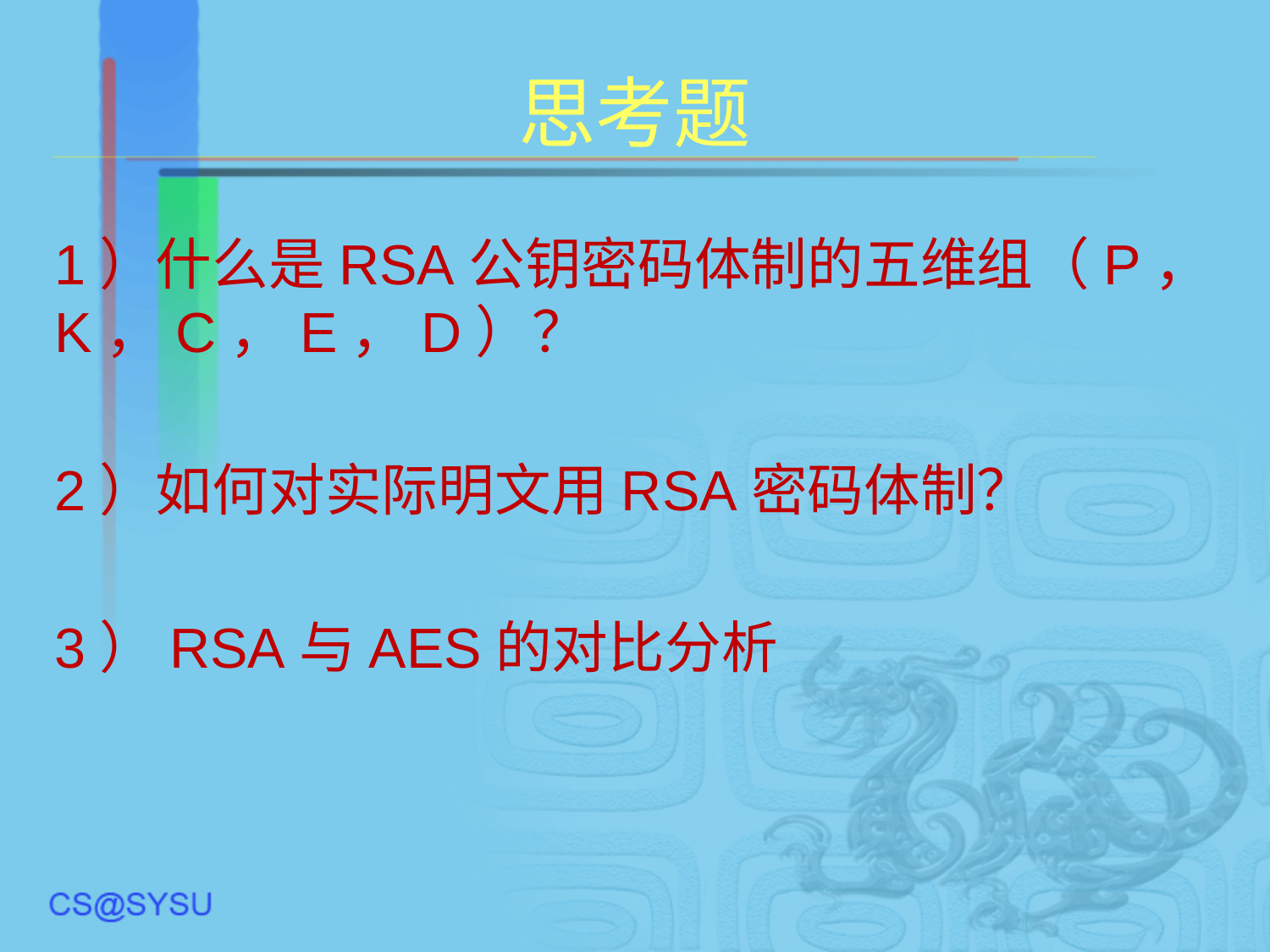

# 思考题
1）什么是RSA公钥密码体制的五维组（P，K，C，E，D）？

2）如何对实际明文用RSA密码体制？

3）RSA与AES的对比分析